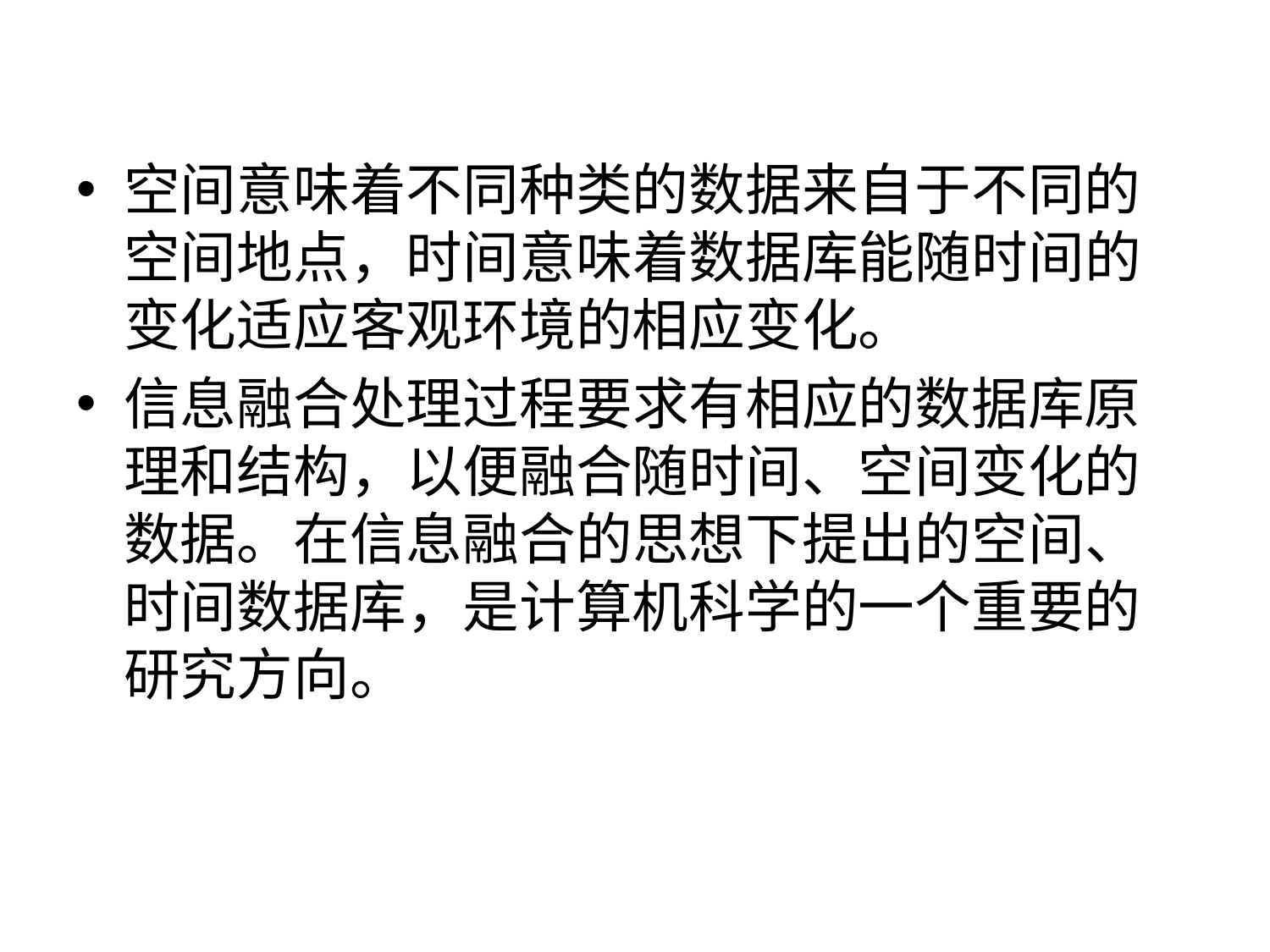

空间意味着不同种类的数据来自于不同的空间地点，时间意味着数据库能随时间的变化适应客观环境的相应变化。
信息融合处理过程要求有相应的数据库原理和结构，以便融合随时间、空间变化的数据。在信息融合的思想下提出的空间、时间数据库，是计算机科学的一个重要的研究方向。